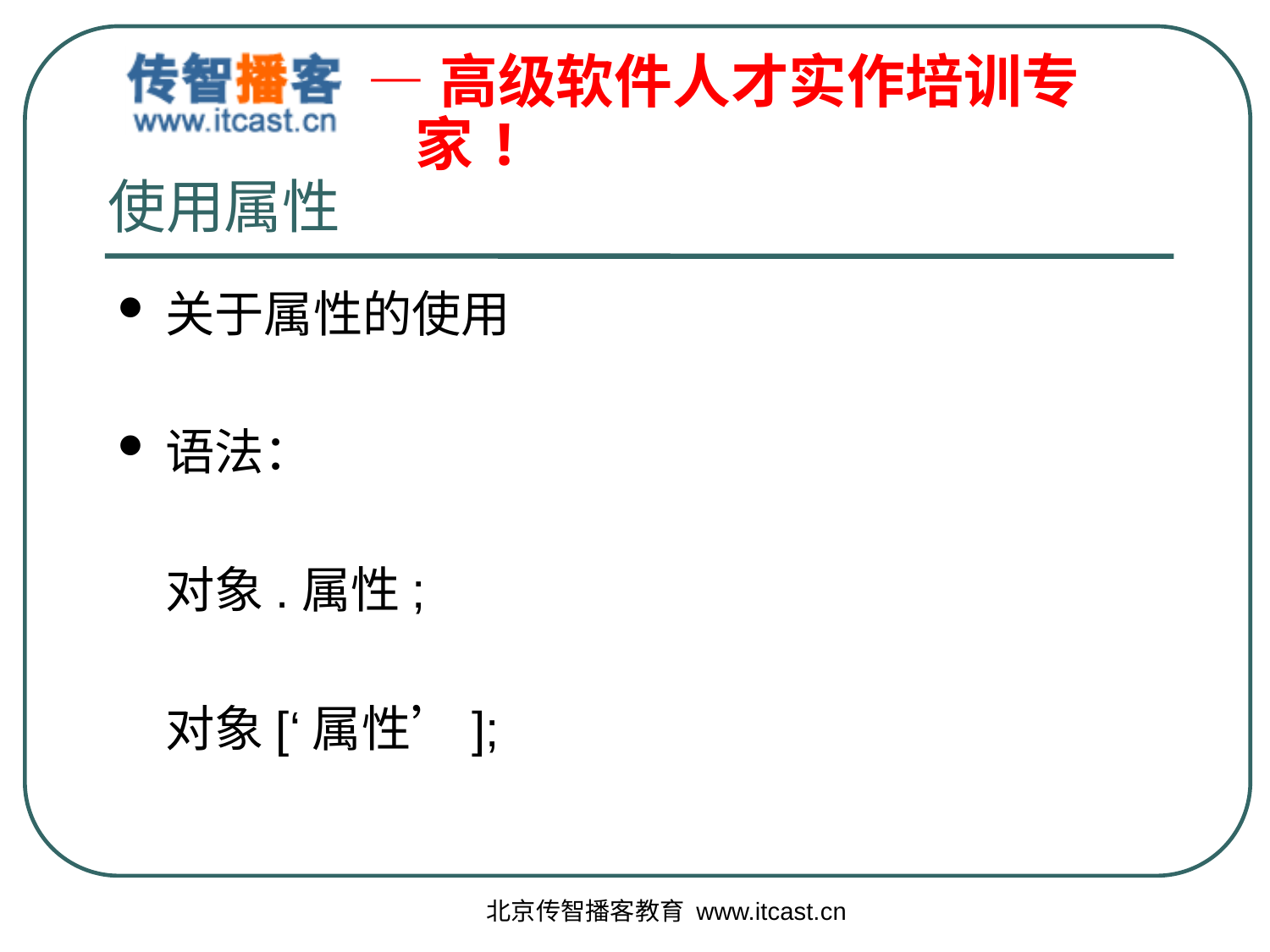

# 使用属性
关于属性的使用

语法：

	对象.属性;

	对象[‘属性’];
北京传智播客教育 www.itcast.cn